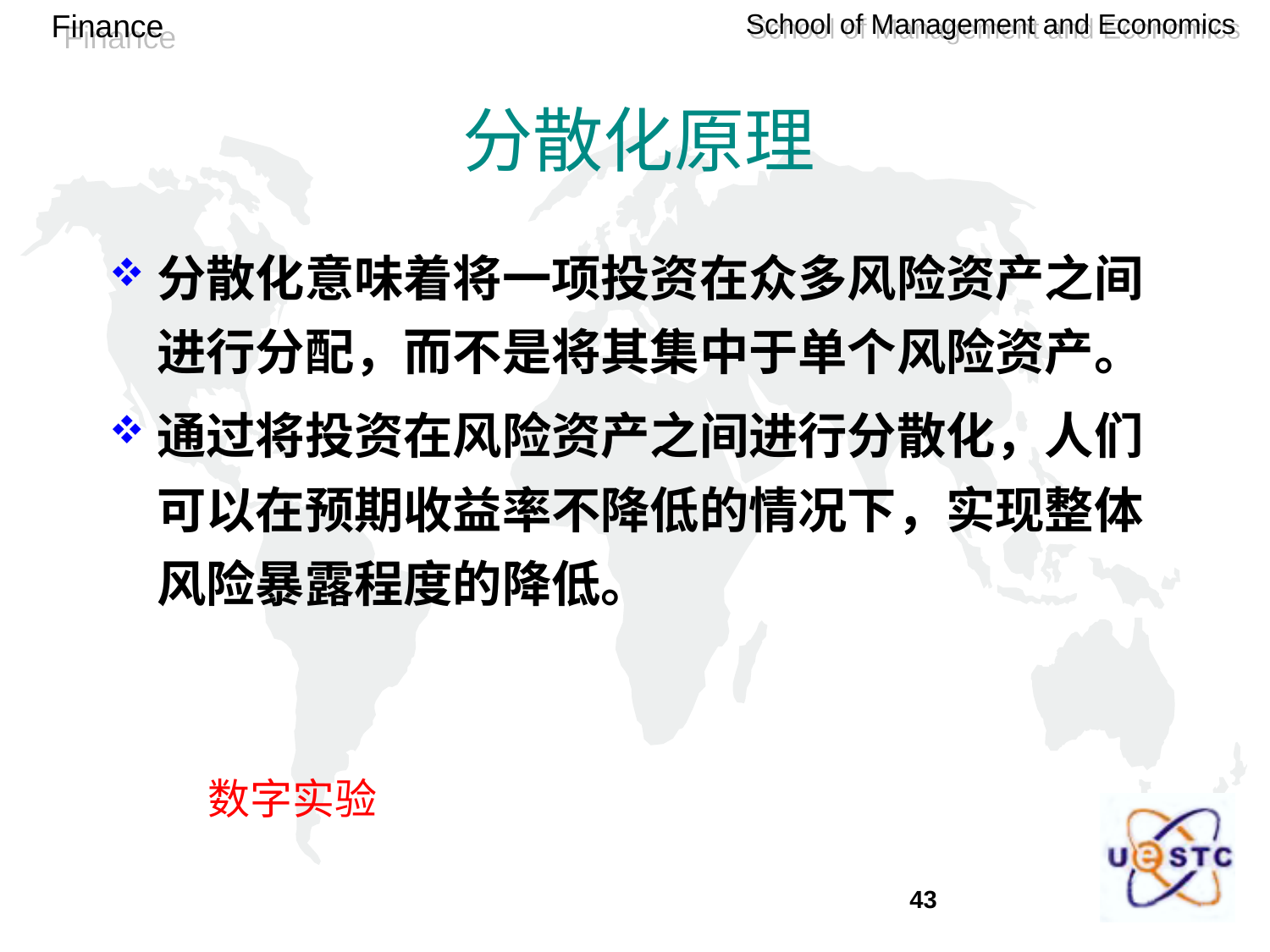

# 分散化原理
分散化意味着将一项投资在众多风险资产之间进行分配，而不是将其集中于单个风险资产。
通过将投资在风险资产之间进行分散化，人们可以在预期收益率不降低的情况下，实现整体风险暴露程度的降低。
数字实验